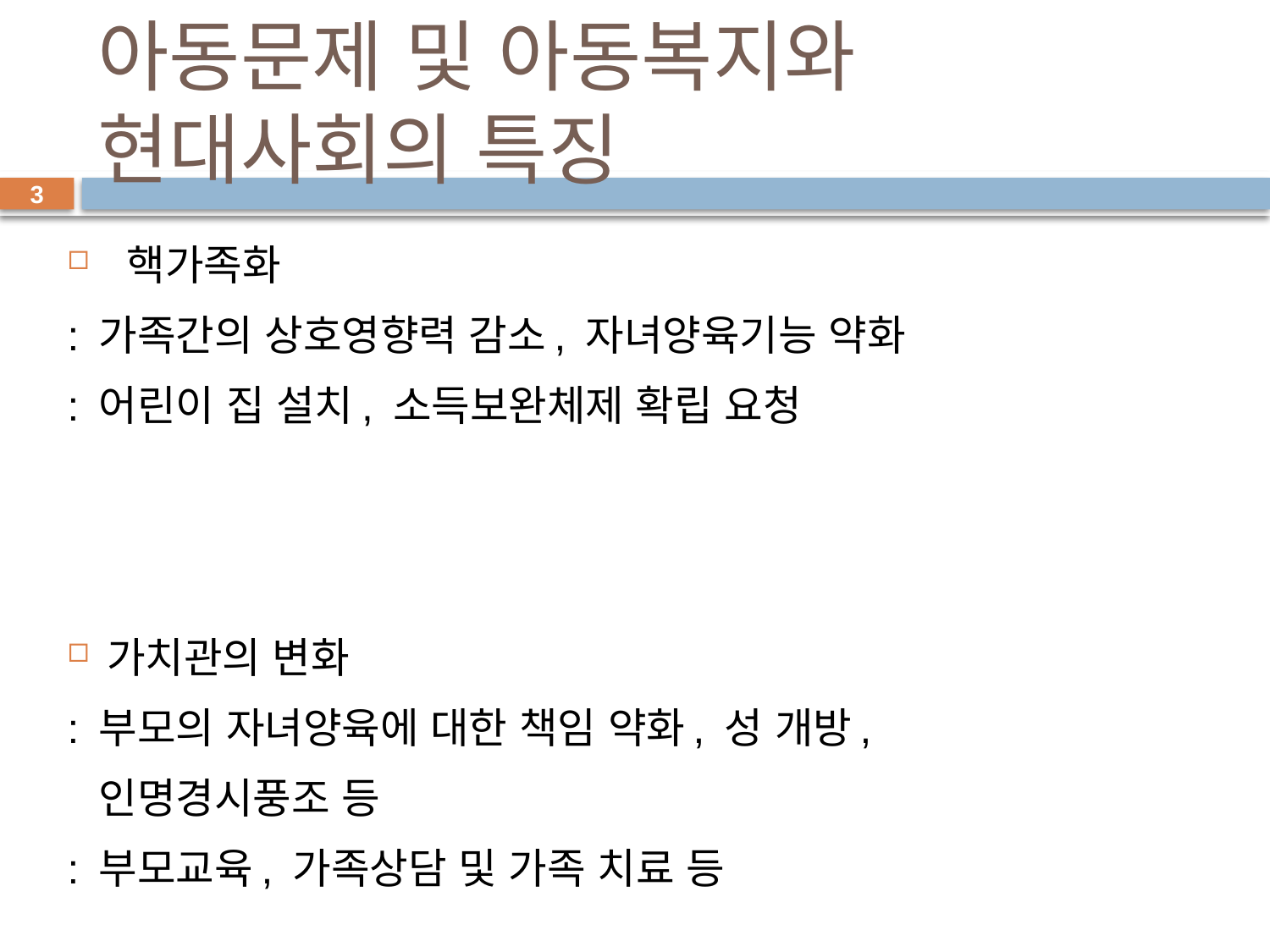

# 아동문제 및 아동복지와 현대사회의 특징
3
 핵가족화
: 가족간의 상호영향력 감소, 자녀양육기능 약화
: 어린이 집 설치, 소득보완체제 확립 요청

가치관의 변화
: 부모의 자녀양육에 대한 책임 약화, 성 개방,
  인명경시풍조 등
: 부모교육, 가족상담 및 가족 치료 등